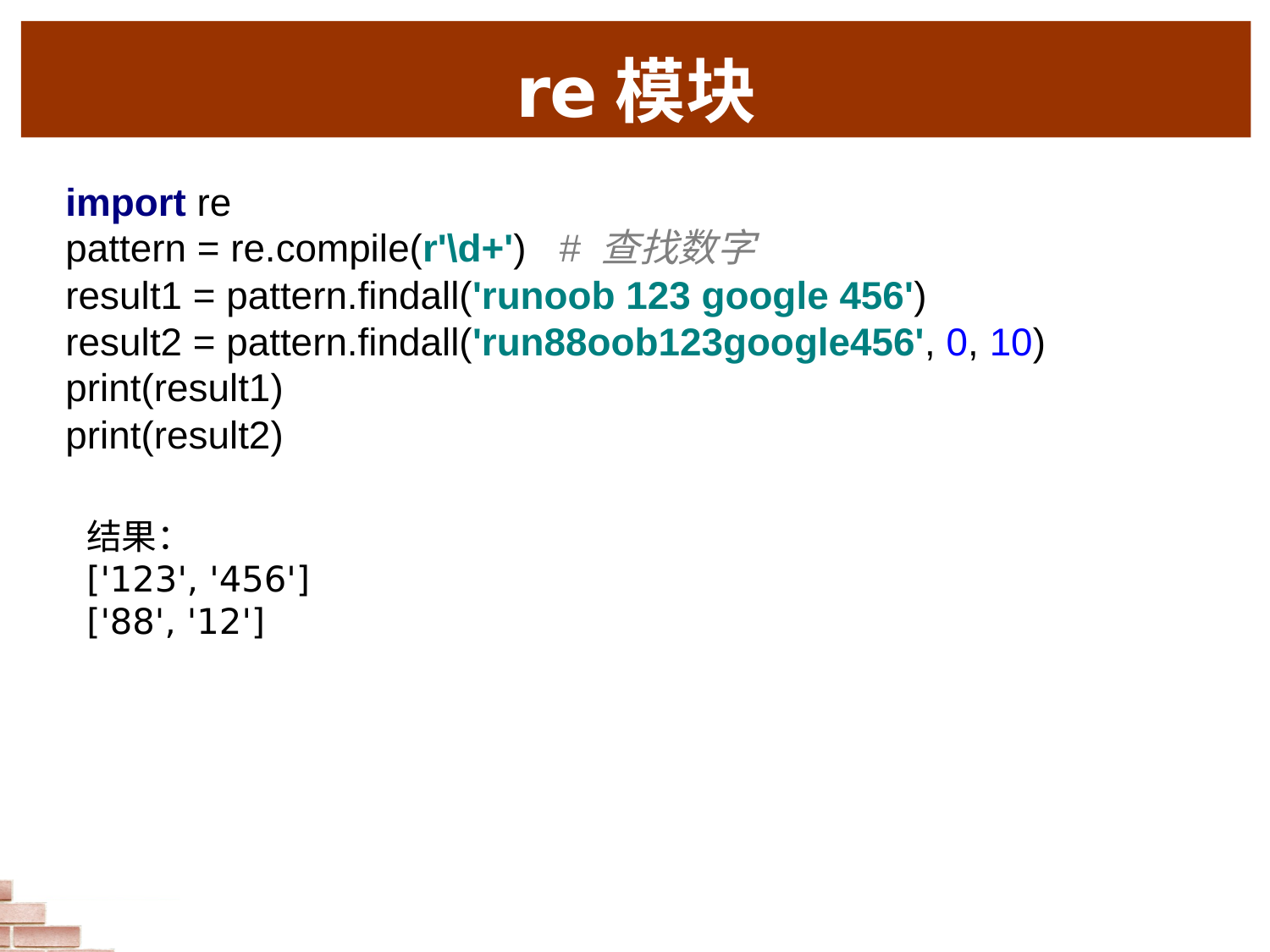

# re模块
import re
pattern = re.compile(r'\d+')   # 查找数字
result1 = pattern.findall('runoob 123 google 456')
result2 = pattern.findall('run88oob123google456', 0, 10)
print(result1)
print(result2)
结果：
['123', '456']
['88', '12']